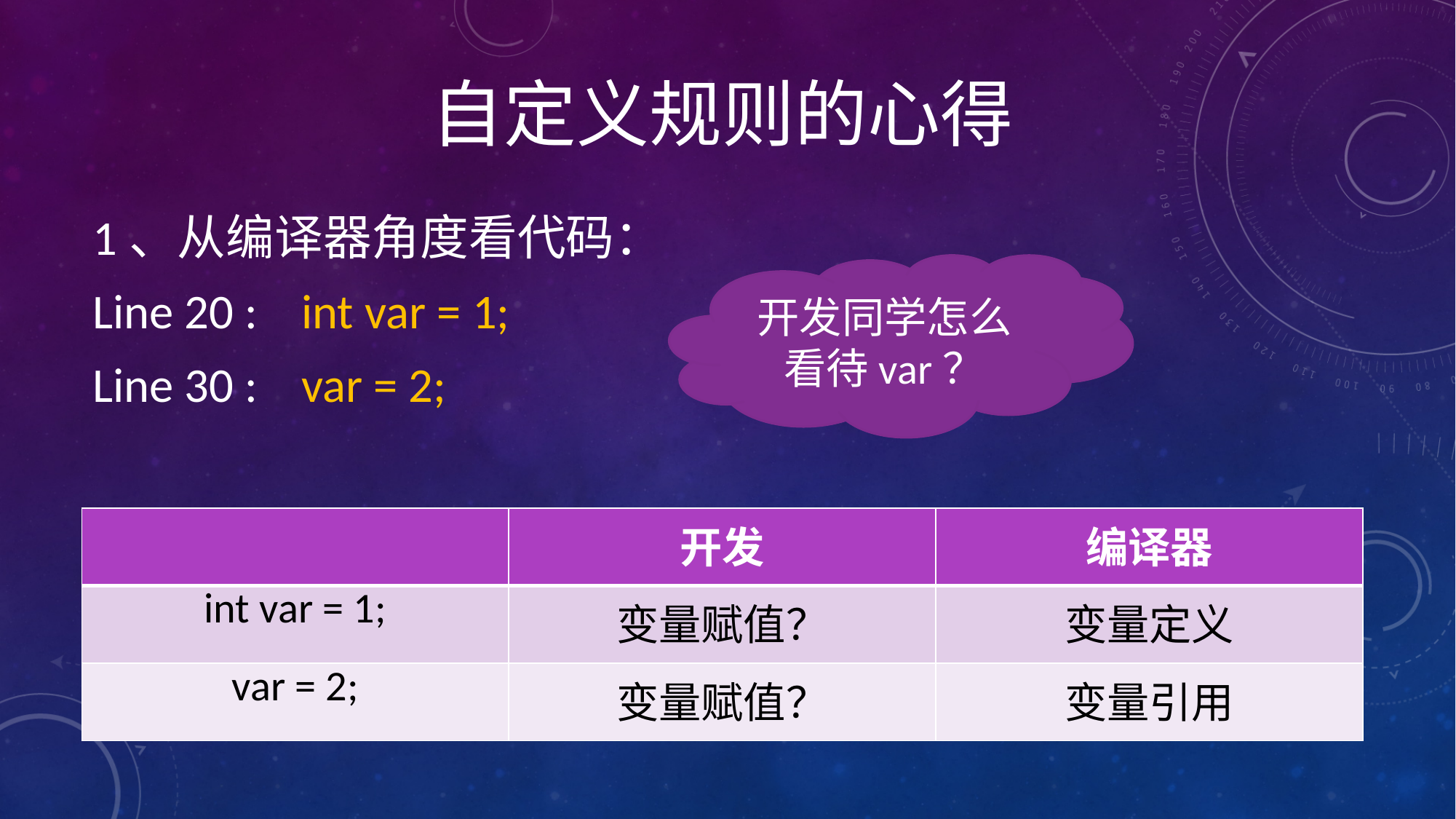

# 自定义规则的心得
1、从编译器角度看代码：
Line 20 :    int var = 1;
Line 30 :    var = 2;
开发同学怎么看待var？
|  | 开发 | 编译器 |
| --- | --- | --- |
| int var = 1; | 变量赋值？ | 变量定义 |
| var = 2; | 变量赋值？ | 变量引用 |